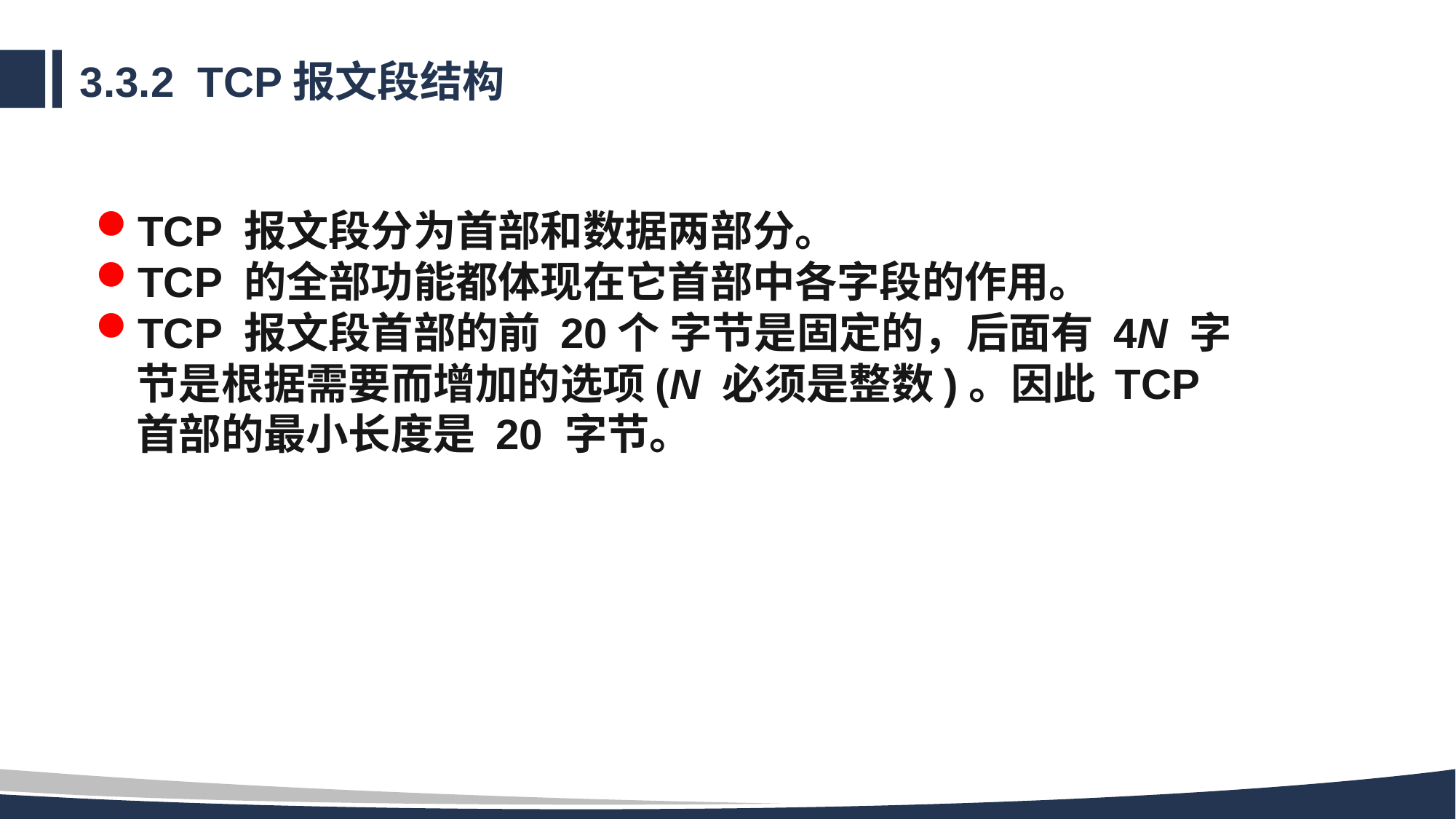

# 3.3.2  TCP报文段结构
TCP 报文段分为首部和数据两部分。
TCP 的全部功能都体现在它首部中各字段的作用。
TCP 报文段首部的前 20个 字节是固定的，后面有 4N 字节是根据需要而增加的选项(N 必须是整数)。因此 TCP 首部的最小长度是 20 字节。